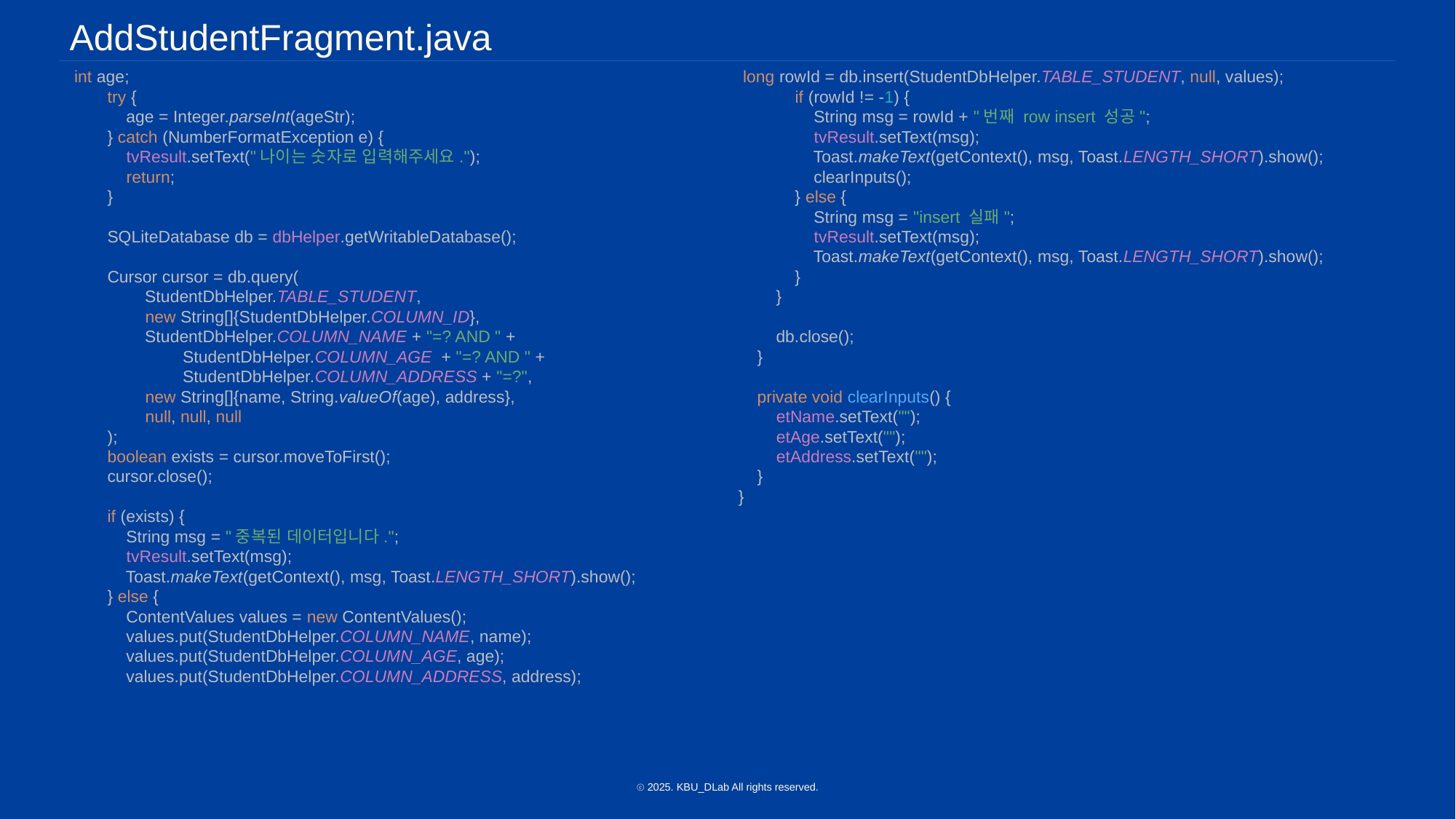

AddStudentFragment.java
 int age;
        try {
            age = Integer.parseInt(ageStr);
        } catch (NumberFormatException e) {
            tvResult.setText("나이는 숫자로 입력해주세요.");
            return;
        }
        SQLiteDatabase db = dbHelper.getWritableDatabase();
        Cursor cursor = db.query(
                StudentDbHelper.TABLE_STUDENT,
                new String[]{StudentDbHelper.COLUMN_ID},
                StudentDbHelper.COLUMN_NAME + "=? AND " +
                        StudentDbHelper.COLUMN_AGE  + "=? AND " +
                        StudentDbHelper.COLUMN_ADDRESS + "=?",
                new String[]{name, String.valueOf(age), address},
                null, null, null
        );
        boolean exists = cursor.moveToFirst();
        cursor.close();
        if (exists) {
            String msg = "중복된 데이터입니다.";
            tvResult.setText(msg);
            Toast.makeText(getContext(), msg, Toast.LENGTH_SHORT).show();
        } else {
            ContentValues values = new ContentValues();
            values.put(StudentDbHelper.COLUMN_NAME, name);
            values.put(StudentDbHelper.COLUMN_AGE, age);
            values.put(StudentDbHelper.COLUMN_ADDRESS, address);
 long rowId = db.insert(StudentDbHelper.TABLE_STUDENT, null, values);
            if (rowId != -1) {
                String msg = rowId + "번째 row insert 성공";
                tvResult.setText(msg);
                Toast.makeText(getContext(), msg, Toast.LENGTH_SHORT).show();
                clearInputs();
            } else {
                String msg = "insert 실패";
                tvResult.setText(msg);
                Toast.makeText(getContext(), msg, Toast.LENGTH_SHORT).show();
            }
        }
        db.close();
    }
    private void clearInputs() {
        etName.setText("");
        etAge.setText("");
        etAddress.setText("");
    }
}